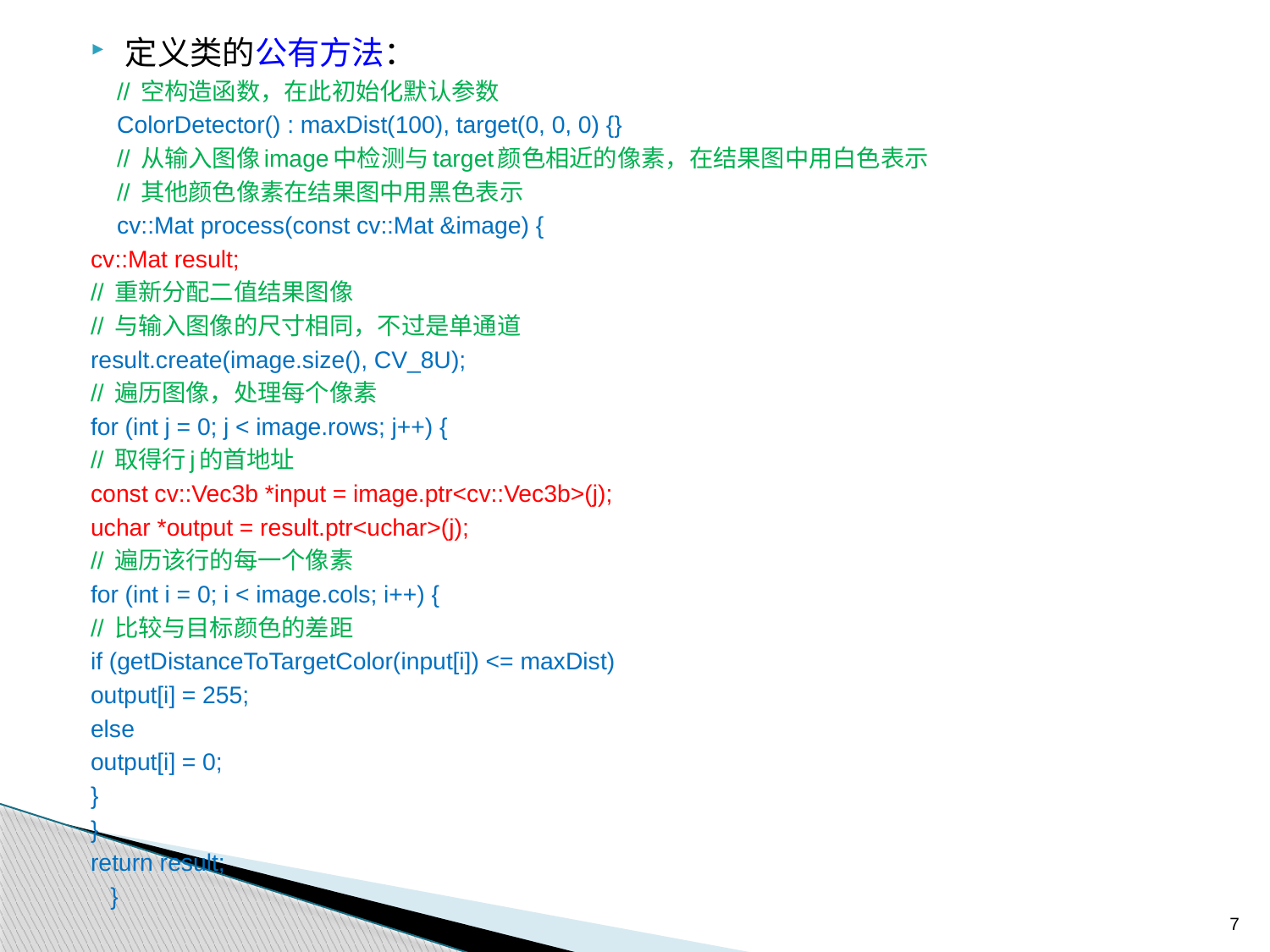

定义类的公有方法：
    // 空构造函数，在此初始化默认参数
    ColorDetector() : maxDist(100), target(0, 0, 0) {}
    // 从输入图像image中检测与target颜色相近的像素，在结果图中用白色表示
    // 其他颜色像素在结果图中用黑色表示
    cv::Mat process(const cv::Mat &image) {
	cv::Mat result;
	// 重新分配二值结果图像
	// 与输入图像的尺寸相同，不过是单通道
	result.create(image.size(), CV_8U);
	// 遍历图像，处理每个像素
	for (int j = 0; j < image.rows; j++) {
		// 取得行j的首地址
		const cv::Vec3b *input = image.ptr<cv::Vec3b>(j);
		uchar *output = result.ptr<uchar>(j);
		// 遍历该行的每一个像素
		for (int i = 0; i < image.cols; i++) {
			// 比较与目标颜色的差距
			if (getDistanceToTargetColor(input[i]) <= maxDist)
				output[i] = 255;
			else
				output[i] = 0;
		}
	}
	return result;
   }
7